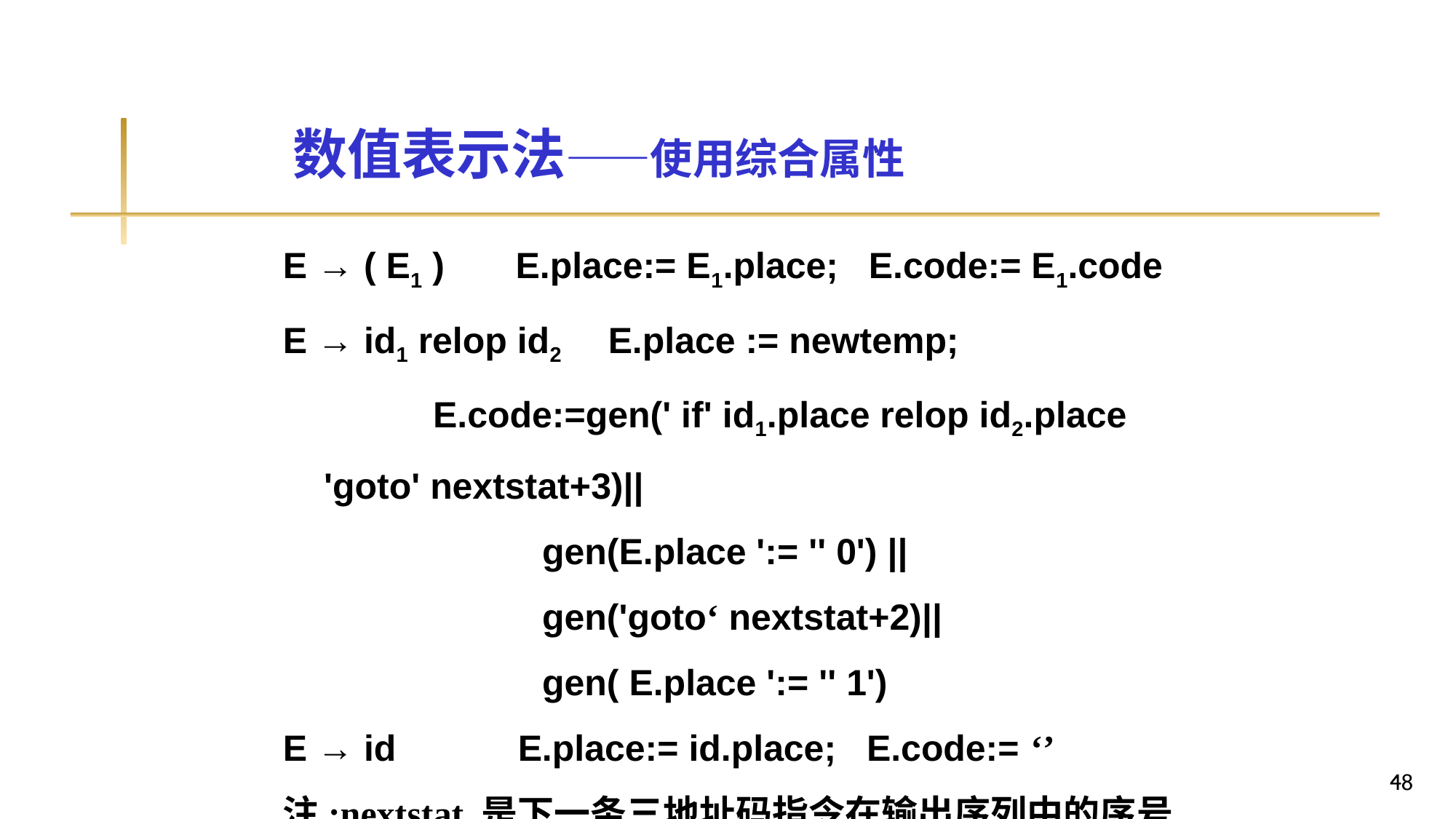

# 数值表示法——使用综合属性
E → ( E1 )       E.place:= E1.place;   E.code:= E1.code
E → id1 relop id2        E.place := newtemp;
		E.code:=gen(' if' id1.place relop id2.place 'goto' nextstat+3)||
			gen(E.place ':= '' 0') ||
			gen('goto‘ nextstat+2)||
			gen( E.place ':= '' 1')
E → id            E.place:= id.place;   E.code:= ‘’
注:nextstat 是下一条三地址码指令在输出序列中的序号
48